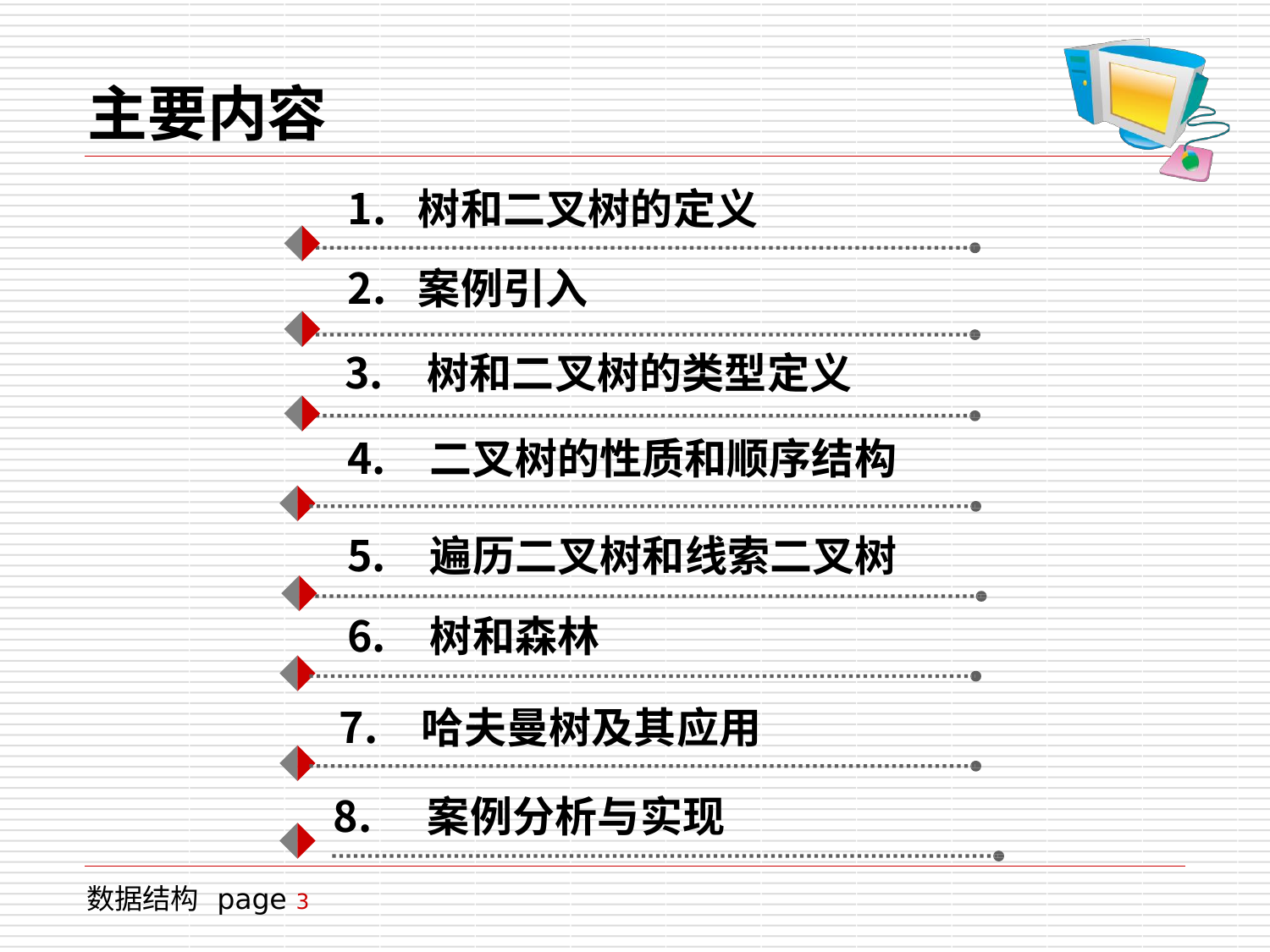

# 主要内容
树和二叉树的定义
案例引入
树和二叉树的类型定义
二叉树的性质和顺序结构

遍历二叉树和线索二叉树
树和森林
哈夫曼树及其应用
案例分析与实现

数据结构 page 3